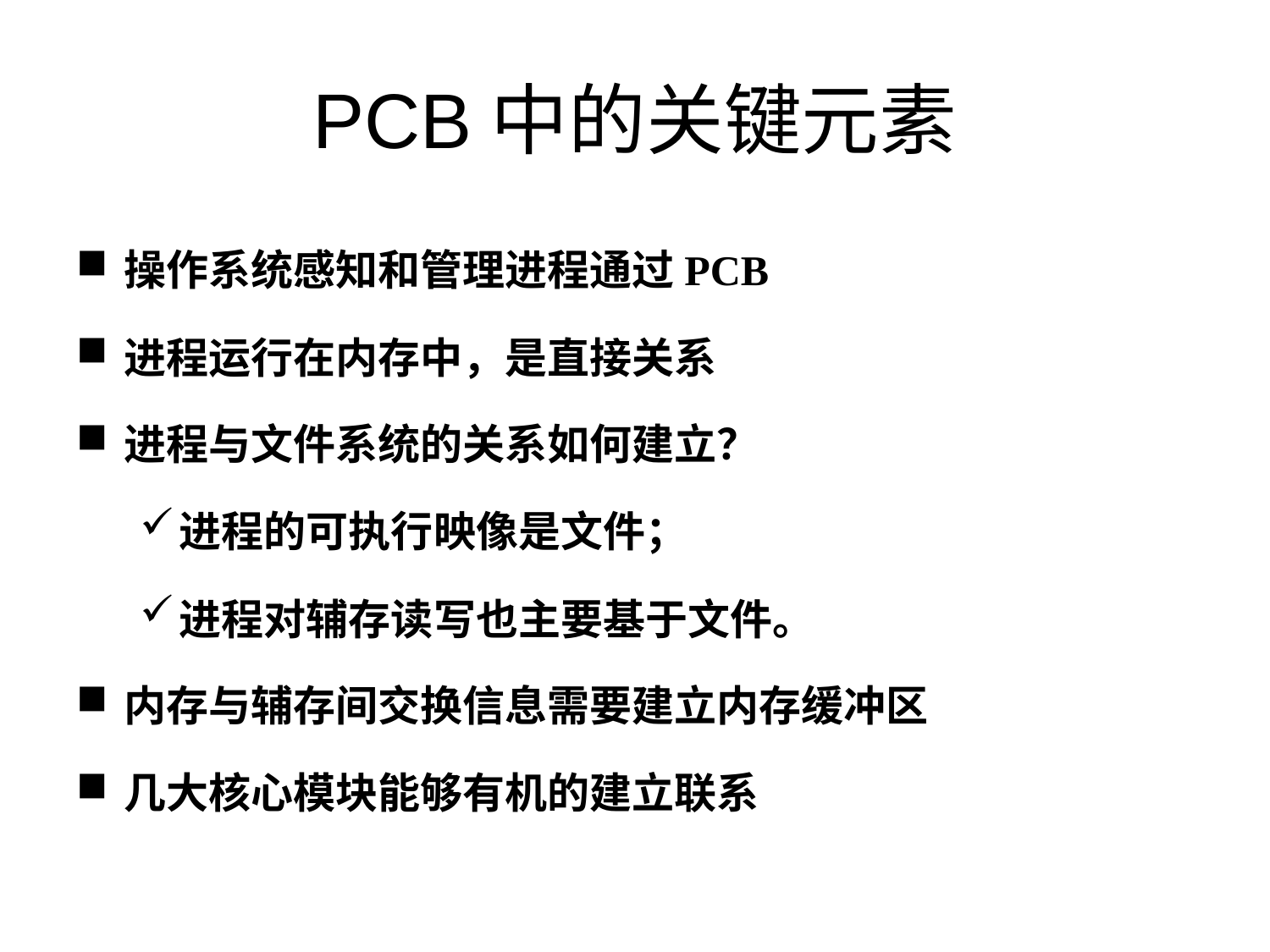

# PCB中的关键元素
操作系统感知和管理进程通过PCB
进程运行在内存中，是直接关系
进程与文件系统的关系如何建立？
进程的可执行映像是文件；
进程对辅存读写也主要基于文件。
内存与辅存间交换信息需要建立内存缓冲区
几大核心模块能够有机的建立联系